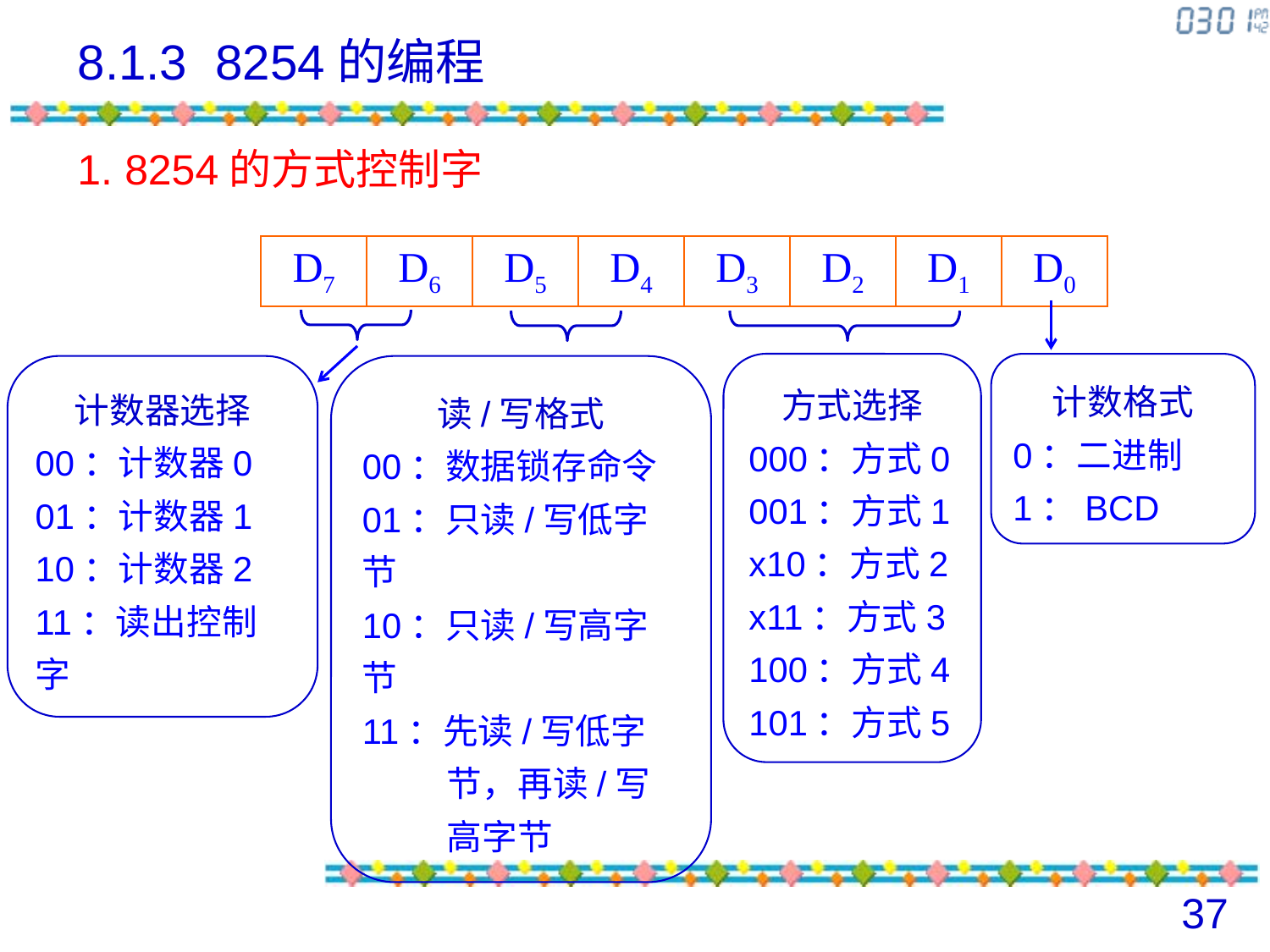

# 8.1.3  8254的编程
1. 8254的方式控制字

| D7 | D6 | D5 | D4 | D3 | D2 | D1 | D0 |
| --- | --- | --- | --- | --- | --- | --- | --- |

方式选择
000：方式0
001：方式1
x10：方式2
x11：方式3
100：方式4
101：方式5
计数格式
0：二进制
1：BCD
计数器选择
00：计数器0
01：计数器1
10：计数器2
11：读出控制字
读/写格式
00：数据锁存命令
01：只读/写低字节
10：只读/写高字节
11：先读/写低字节，再读/写高字节